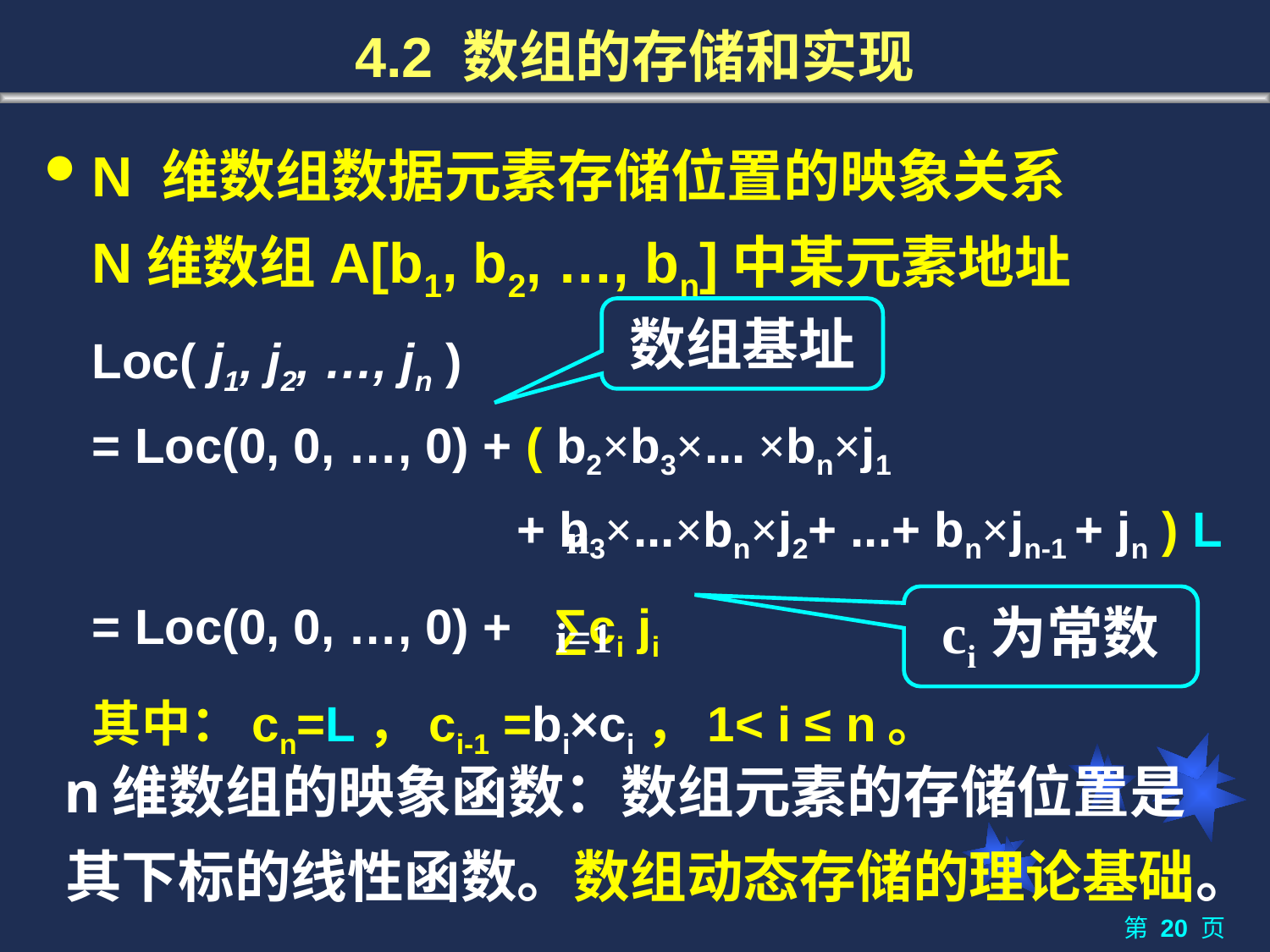

# 4.2 数组的存储和实现
N 维数组数据元素存储位置的映象关系
	N维数组A[b1, b2, …, bn]中某元素地址
	Loc( j1, j2, …, jn )
	= Loc(0, 0, …, 0) + ( b2×b3×... ×bn×j1
          + b3×...×bn×j2+ ...+ bn×jn-1 + jn ) L
	= Loc(0, 0, …, 0) +   ∑ci ji
	其中：cn=L，ci-1 =bi×ci，1< i ≤ n。
数组基址
n
ci为常数
i=1
n维数组的映象函数：数组元素的存储位置是其下标的线性函数。数组动态存储的理论基础。
第 20 页